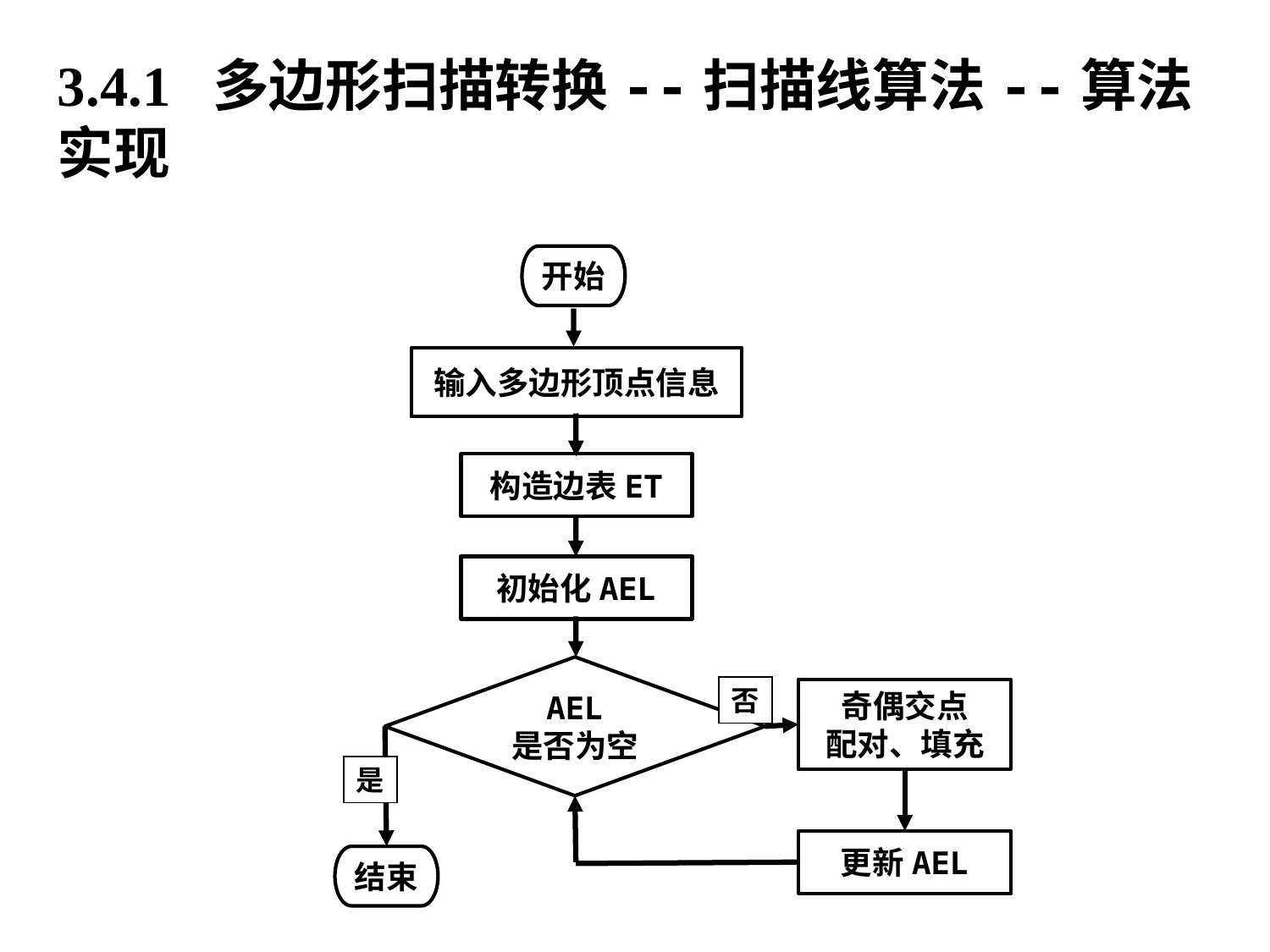

3.4.1  多边形扫描转换--扫描线算法--算法实现
开始

输入多边形顶点信息

构造边表ET

初始化AEL

AEL
是否为空
否
奇偶交点
配对、填充
是
更新AEL
结束